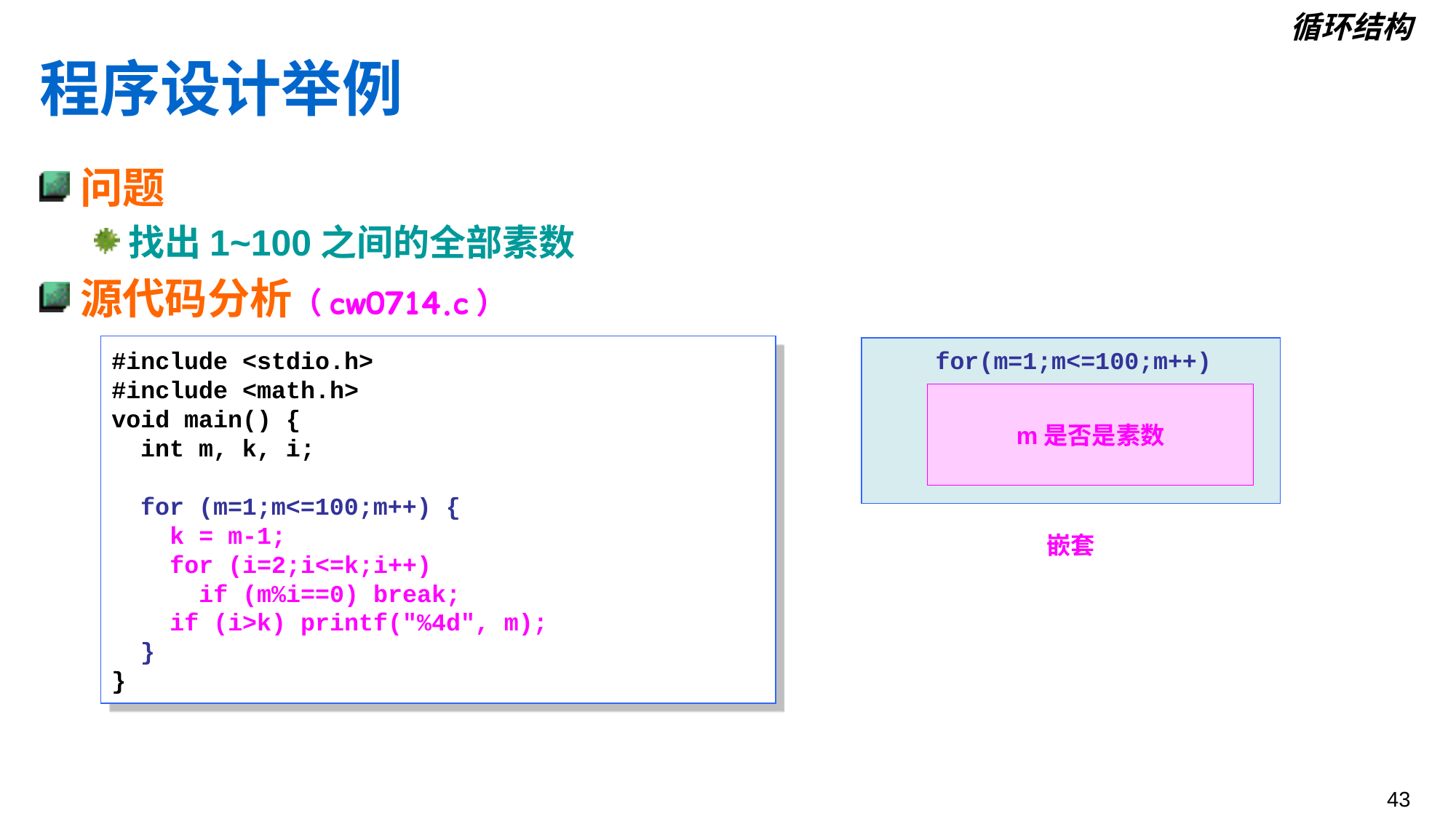

循环结构
# 程序设计举例
问题
找出1~100之间的全部素数
源代码分析（cw0714.c）
#include <stdio.h>
#include <math.h>
void main() {
  int m, k, i;

  for (m=1;m<=100;m++) {
    k = m-1;
    for (i=2;i<=k;i++)
      if (m%i==0) break;
    if (i>k) printf("%4d", m);
  }
}

for(m=1;m<=100;m++)
m是否是素数
嵌套
43